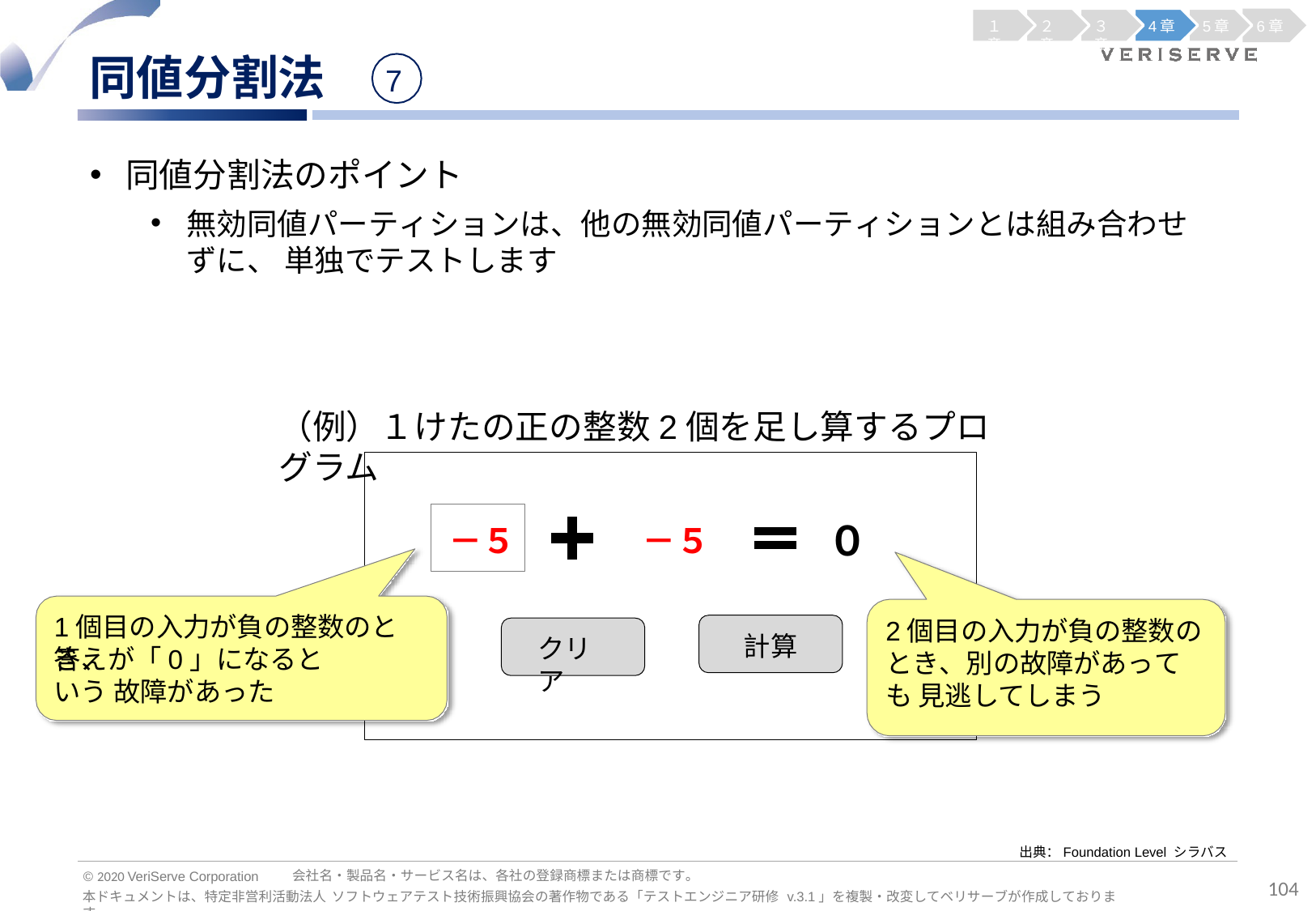

１章
２章
３章
4章
5章
6章
同値分割法

7
同値分割法のポイント
無効同値パーティションは、他の無効同値パーティションとは組み合わせずに、 単独でテストします
（例）１けたの正の整数2個を足し算するプログラム

０

－５	－５

1個目の入力が負の整数のとき、
2個目の入力が負の整数の とき、別の故障があっても 見逃してしまう

計算
クリア
答えが「0」になるという 故障があった
出典：Foundation Level シラバス
会社名・製品名・サービス名は、各社の登録商標または商標です。
© 2020 VeriServe Corporation
104
本ドキュメントは、特定非営利活動法人 ソフトウェアテスト技術振興協会の著作物である「テストエンジニア研修 v.3.1」を複製・改変してベリサーブが作成しております。